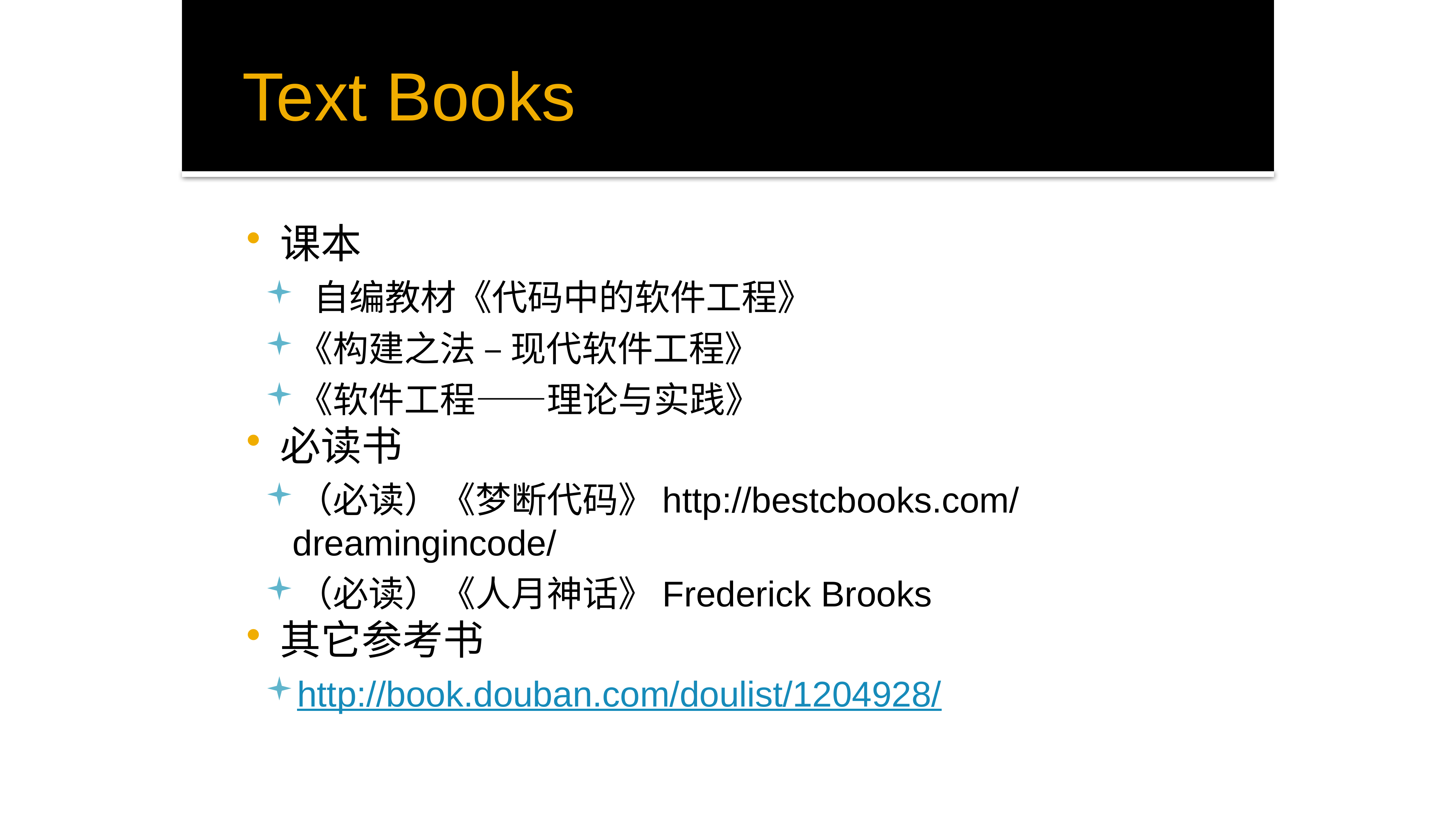

# Text Books
课本
 自编教材《代码中的软件工程》
《构建之法 – 现代软件工程》
《软件工程——理论与实践》
必读书
（必读）《梦断代码》http://bestcbooks.com/dreamingincode/
（必读）《人月神话》Frederick Brooks
其它参考书
http://book.douban.com/doulist/1204928/